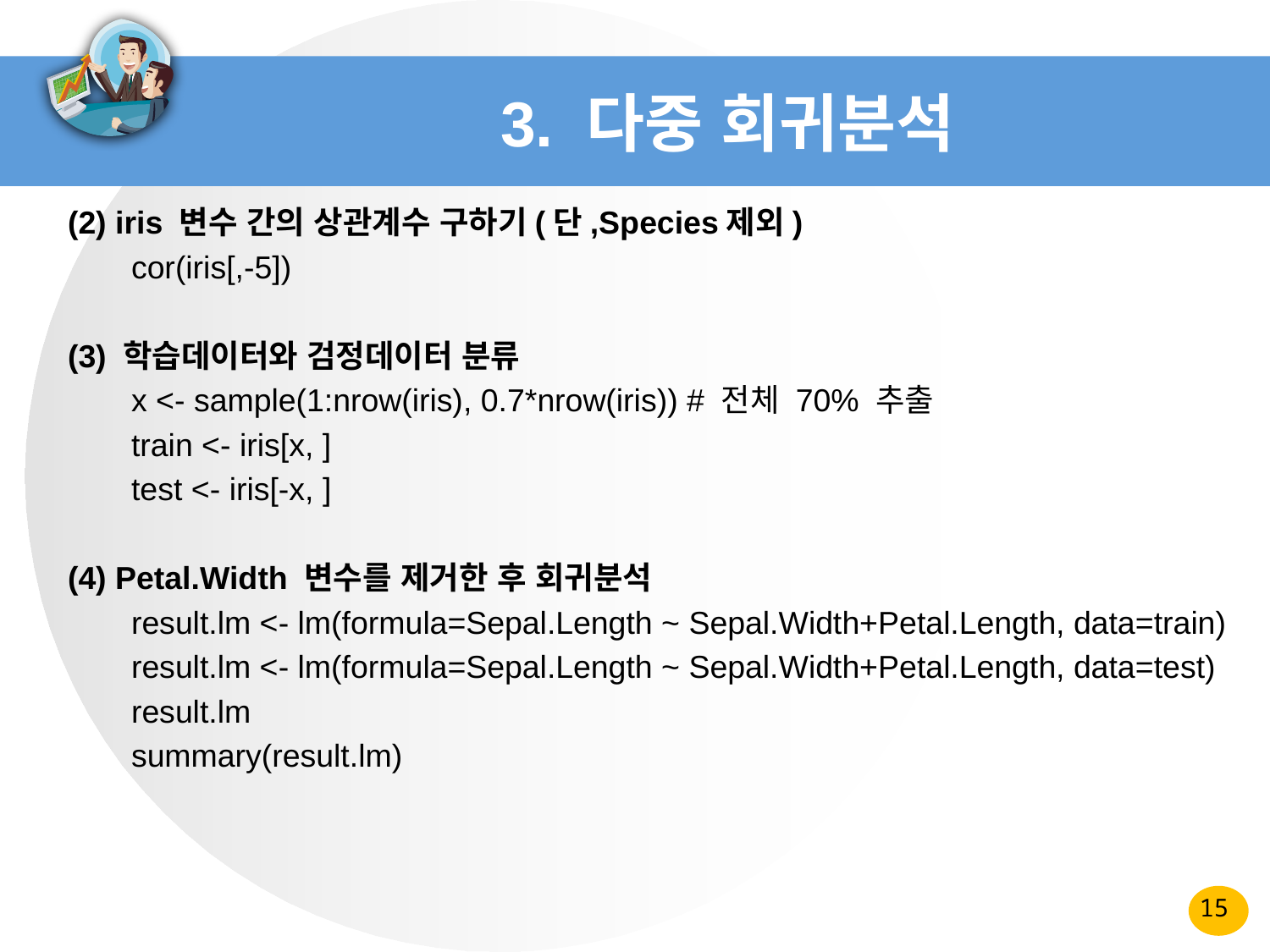

# 3. 다중 회귀분석
(2) iris 변수 간의 상관계수 구하기(단,Species제외)
cor(iris[,-5])

(3) 학습데이터와 검정데이터 분류
x <- sample(1:nrow(iris), 0.7*nrow(iris)) # 전체 70% 추출
train <- iris[x, ]
test <- iris[-x, ]

(4) Petal.Width 변수를 제거한 후 회귀분석
result.lm <- lm(formula=Sepal.Length ~ Sepal.Width+Petal.Length, data=train)
result.lm <- lm(formula=Sepal.Length ~ Sepal.Width+Petal.Length, data=test)
result.lm
summary(result.lm)
15